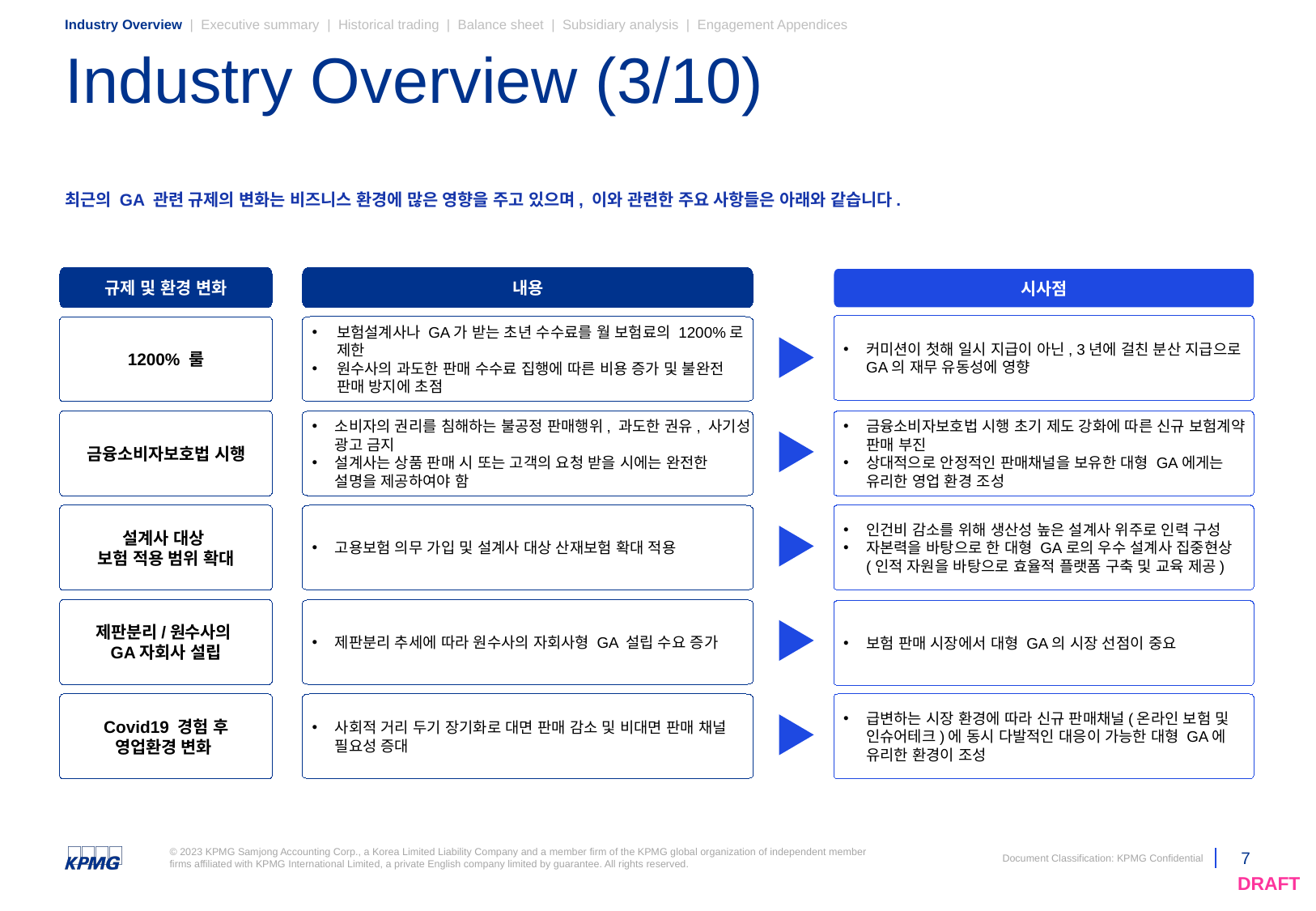

Industry Overview  |  Executive summary  |  Historical trading  |  Balance sheet  |  Subsidiary analysis  |  Engagement Appendices
# Industry Overview (3/10)
최근의 GA 관련 규제의 변화는 비즈니스 환경에 많은 영향을 주고 있으며, 이와 관련한 주요 사항들은 아래와 같습니다.
규제 및 환경 변화
내용
시사점
커미션이 첫해 일시 지급이 아닌, 3년에 걸친 분산 지급으로 GA의 재무 유동성에 영향
보험설계사나 GA가 받는 초년 수수료를 월 보험료의 1200%로 제한
원수사의 과도한 판매 수수료 집행에 따른 비용 증가 및 불완전 판매 방지에 초점
1200% 룰

금융소비자보호법 시행
소비자의 권리를 침해하는 불공정 판매행위, 과도한 권유, 사기성 광고 금지
설계사는 상품 판매 시 또는 고객의 요청 받을 시에는 완전한 설명을 제공하여야 함
금융소비자보호법 시행 초기 제도 강화에 따른 신규 보험계약 판매 부진
상대적으로 안정적인 판매채널을 보유한 대형 GA에게는 유리한 영업 환경 조성

인건비 감소를 위해 생산성 높은 설계사 위주로 인력 구성
자본력을 바탕으로 한 대형 GA로의 우수 설계사 집중현상 (인적 자원을 바탕으로 효율적 플랫폼 구축 및 교육 제공)
설계사 대상
보험 적용 범위 확대
고용보험 의무 가입 및 설계사 대상 산재보험 확대 적용

제판분리/원수사의
GA자회사 설립
제판분리 추세에 따라 원수사의 자회사형 GA 설립 수요 증가
보험 판매 시장에서 대형 GA의 시장 선점이 중요

Covid19 경험 후
영업환경 변화
사회적 거리 두기 장기화로 대면 판매 감소 및 비대면 판매 채널 필요성 증대
급변하는 시장 환경에 따라 신규 판매채널(온라인 보험 및 인슈어테크)에 동시 다발적인 대응이 가능한 대형 GA에 유리한 환경이 조성